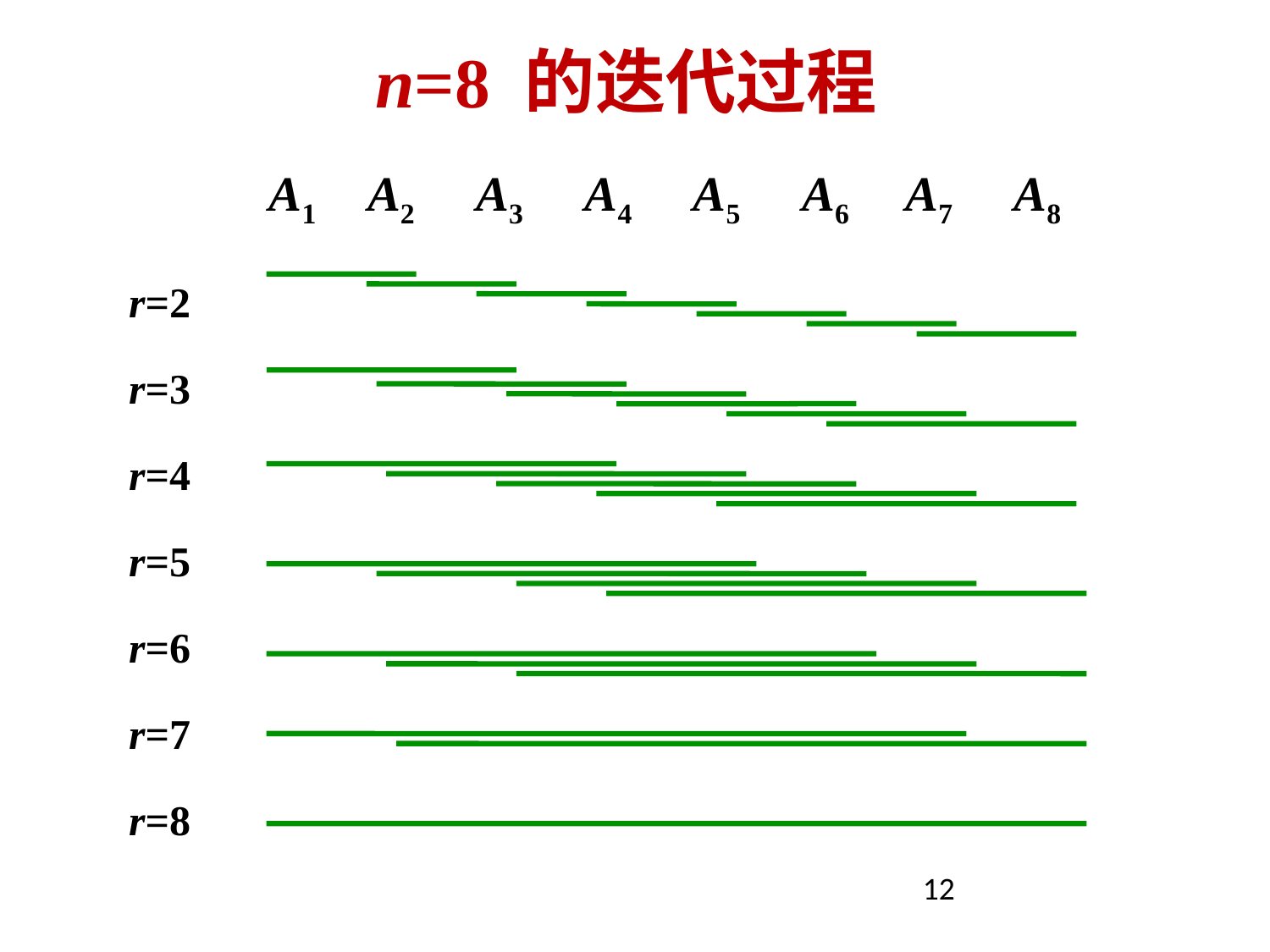

# n=8 的迭代过程
           A1     A2     A3     A4     A5     A6     A7     A8
r=2
r=3
r=4
r=5
r=6
r=7
r=8

12